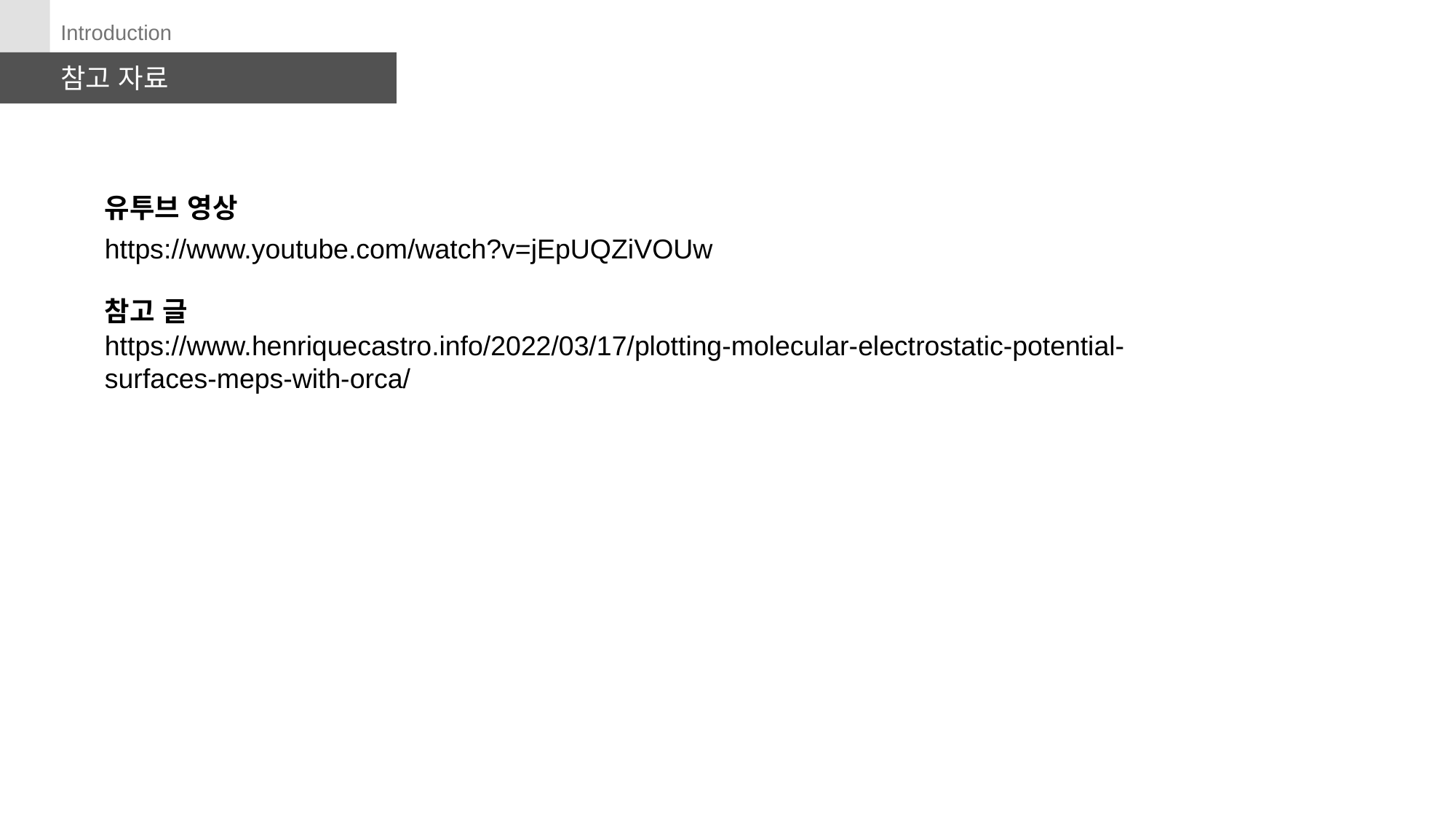

Introduction

참고 자료
유투브 영상
https://www.youtube.com/watch?v=jEpUQZiVOUw
참고 글
https://www.henriquecastro.info/2022/03/17/plotting-molecular-electrostatic-potential-surfaces-meps-with-orca/